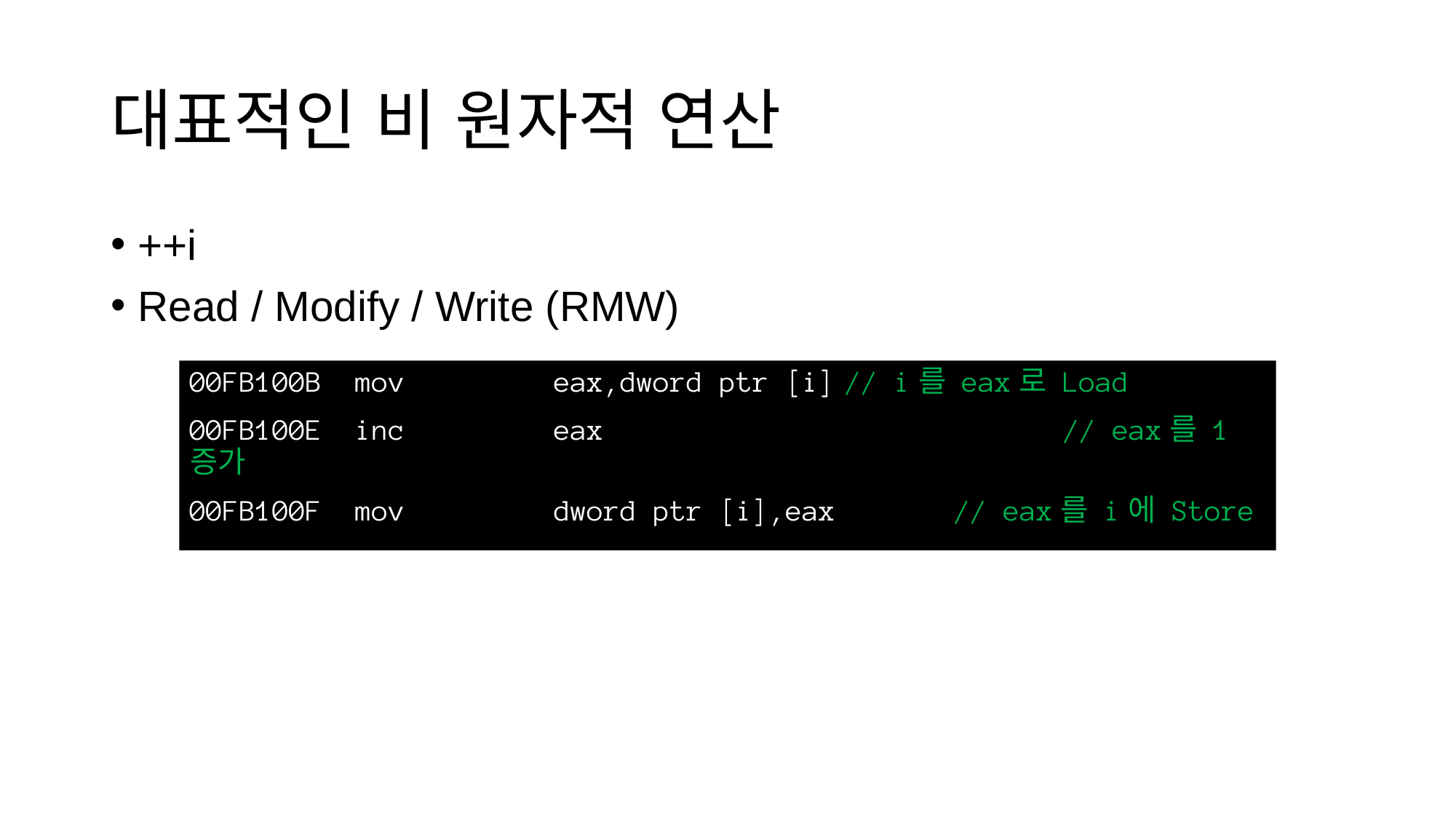

# 대표적인 비 원자적 연산
++i
Read / Modify / Write (RMW)

00FB100B  mov         eax,dword ptr [i]	// i를 eax로 Load
00FB100E  inc         eax  				// eax를 1 증가
00FB100F  mov         dword ptr [i],eax  	// eax를 i에 Store